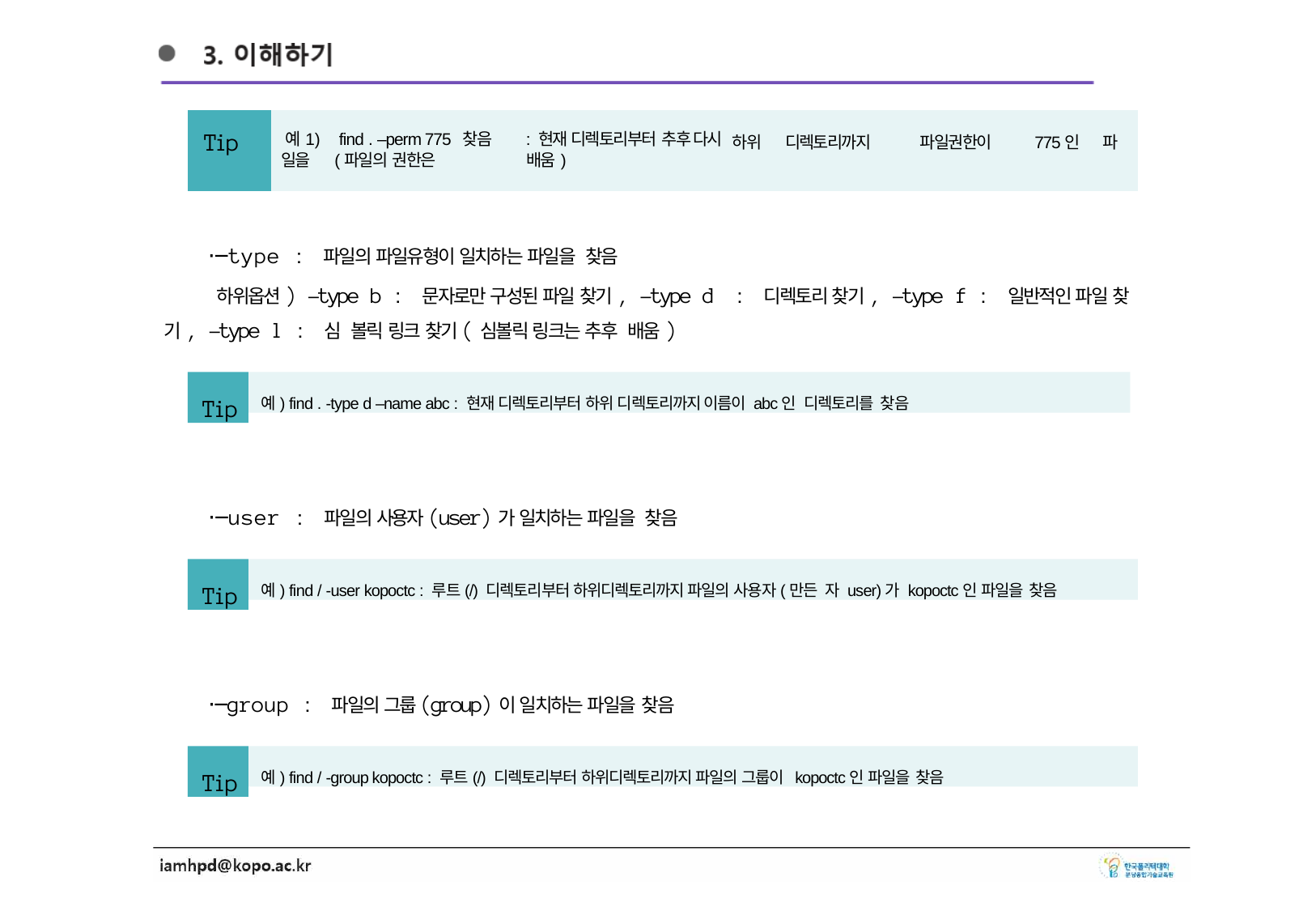

| Tip | 예1) 일을 | find . –perm 775 찾음(파일의 권한은 | : 현재 디렉토리부터 추후 다시 배움) | 하위 | 디렉토리까지 | 파일권한이 | 775인 | 파 |
| --- | --- | --- | --- | --- | --- | --- | --- | --- |
∙–type : 파일의 파일유형이 일치하는 파일을 찾음
하위옵션) -type b : 문자로만 구성된 파일 찾기, -type d  : 디렉토리 찾기, -type f : 일반적인 파일 찾기, -type l : 심  볼릭 링크 찾기(심볼릭 링크는 추후 배움)

예) find . -type d –name abc : 현재 디렉토리부터 하위 디렉토리까지 이름이 abc인  디렉토리를 찾음
Tip
∙–user : 파일의 사용자(user)가 일치하는 파일을 찾음
Tip

예) find / -user kopoctc : 루트(/) 디렉토리부터 하위디렉토리까지 파일의 사용자(만든  자 user)가 kopoctc인 파일을 찾음
∙–group : 파일의 그룹(group)이 일치하는 파일을 찾음
Tip

예) find / -group kopoctc : 루트(/) 디렉토리부터 하위디렉토리까지 파일의 그룹이  kopoctc인 파일을 찾음